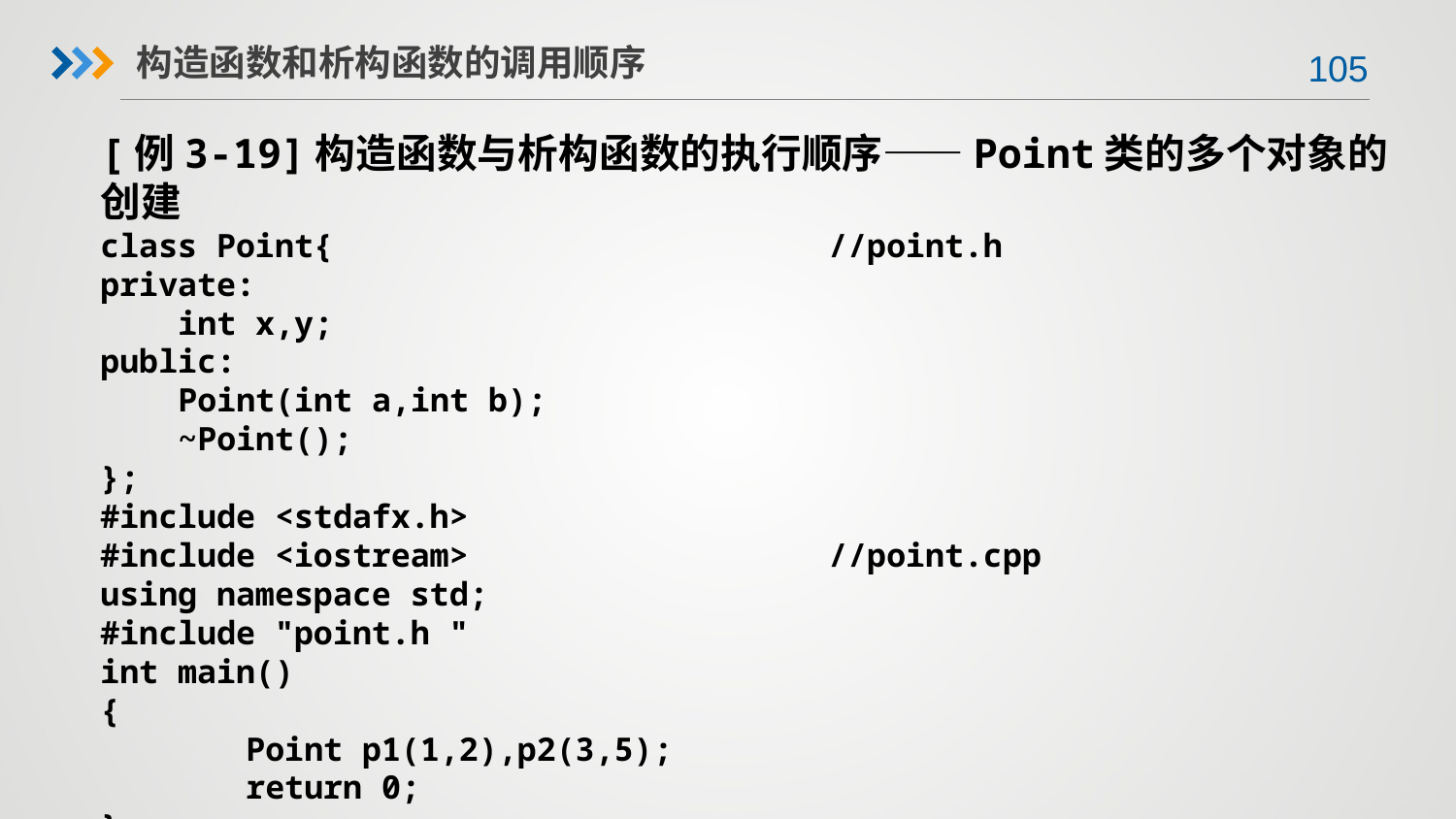

构造函数和析构函数的调用顺序
[例3-19]构造函数与析构函数的执行顺序——Point类的多个对象的创建
class Point{                		//point.h
private:
    int x,y;
public:
    Point(int a,int b);
    ~Point();
};
#include <stdafx.h>
#include <iostream>        		//point.cpp
using namespace std;
#include "point.h "
int main()
{
 	Point p1(1,2),p2(3,5);
 	return 0;
}